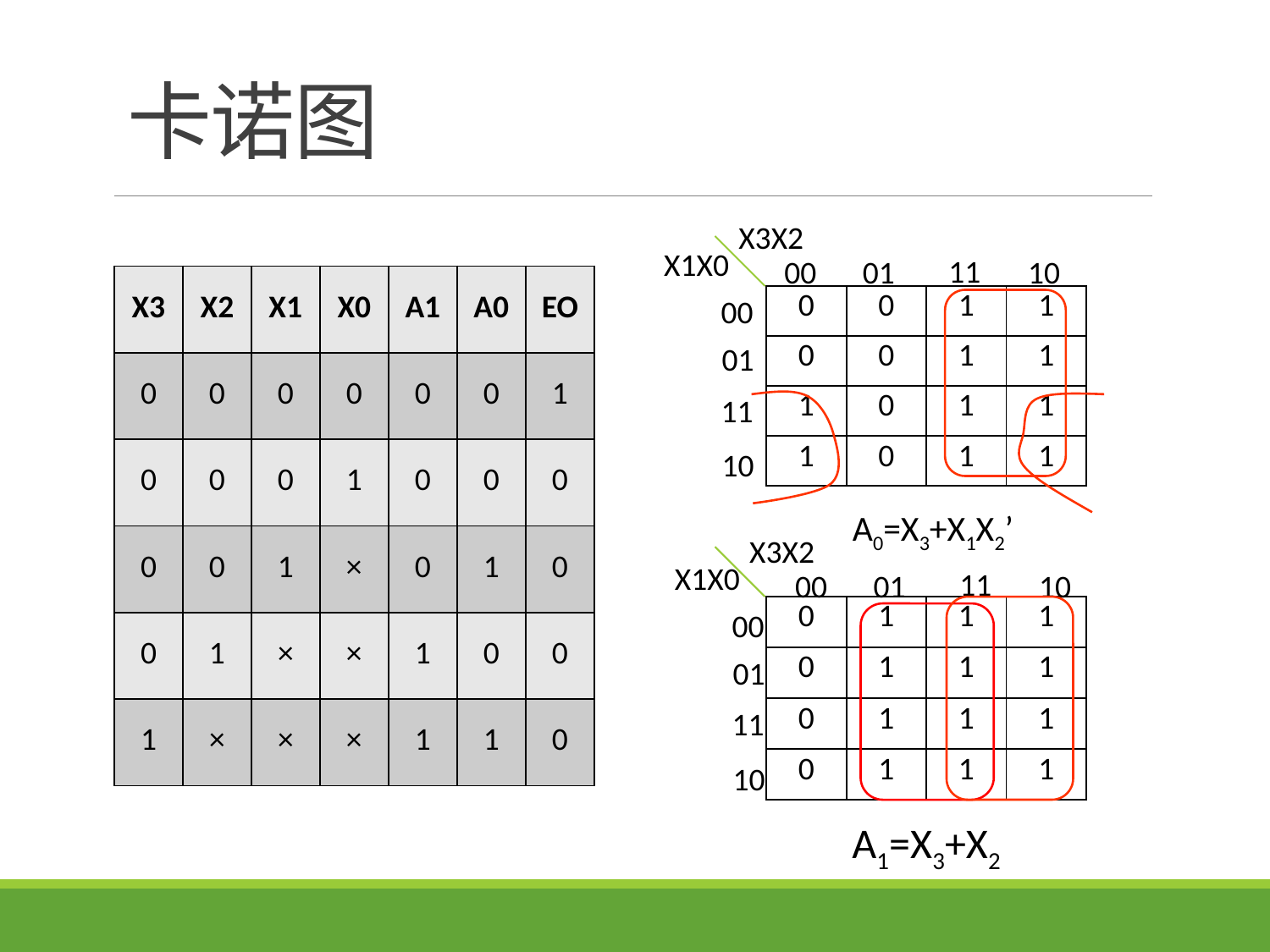

# 卡诺图
X3X2
X1X0
11
00
01
10
00

01
11

10
| X3 | X2 | X1 | X0 | A1 | A0 | EO |
| --- | --- | --- | --- | --- | --- | --- |
| 0 | 0 | 0 | 0 | 0 | 0 | 1 |
| 0 | 0 | 0 | 1 | 0 | 0 | 0 |
| 0 | 0 | 1 | × | 0 | 1 | 0 |
| 0 | 1 | × | × | 1 | 0 | 0 |
| 1 | × | × | × | 1 | 1 | 0 |
| 0 | 0 | 1 | 1 |
| --- | --- | --- | --- |
| 0 | 0 | 1 | 1 |
| 1 | 0 | 1 | 1 |
| 1 | 0 | 1 | 1 |
A0=X3+X1X2’
X3X2
X1X0
11
00
01
10
00
01
11
10
| 0 | 1 | 1 | 1 |
| --- | --- | --- | --- |
| 0 | 1 | 1 | 1 |
| 0 | 1 | 1 | 1 |
| 0 | 1 | 1 | 1 |

A1=X3+X2